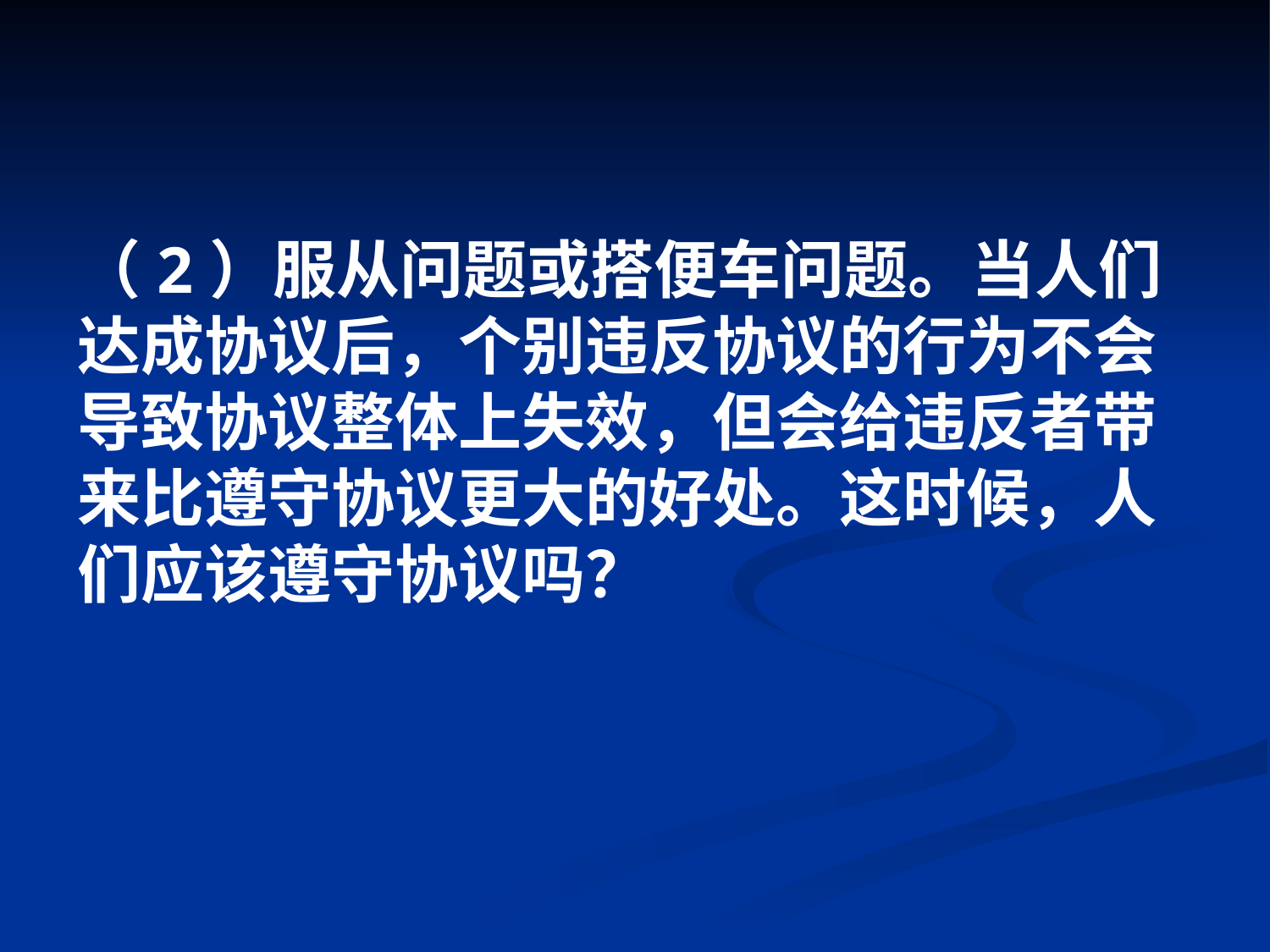

（2）服从问题或搭便车问题。当人们达成协议后，个别违反协议的行为不会导致协议整体上失效，但会给违反者带来比遵守协议更大的好处。这时候，人们应该遵守协议吗？